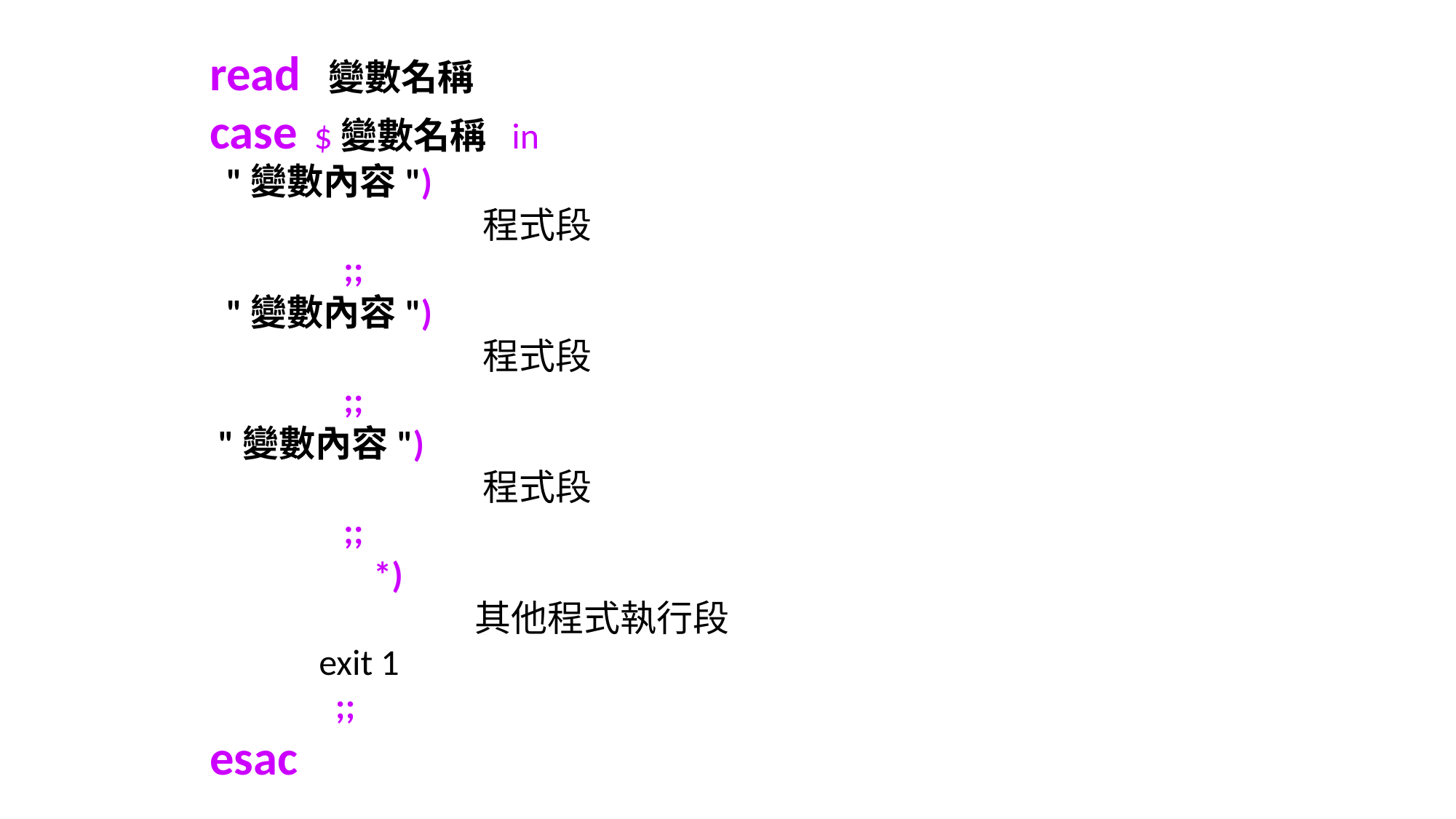

read  變數名稱
case  $變數名稱  in
  "變數內容")
	                   程式段
	   ;;
  "變數內容")
	                   程式段
	   ;;
 "變數內容")
	                   程式段
	   ;;
                    *)
	                  其他程式執行段
	exit 1
	  ;;
esac